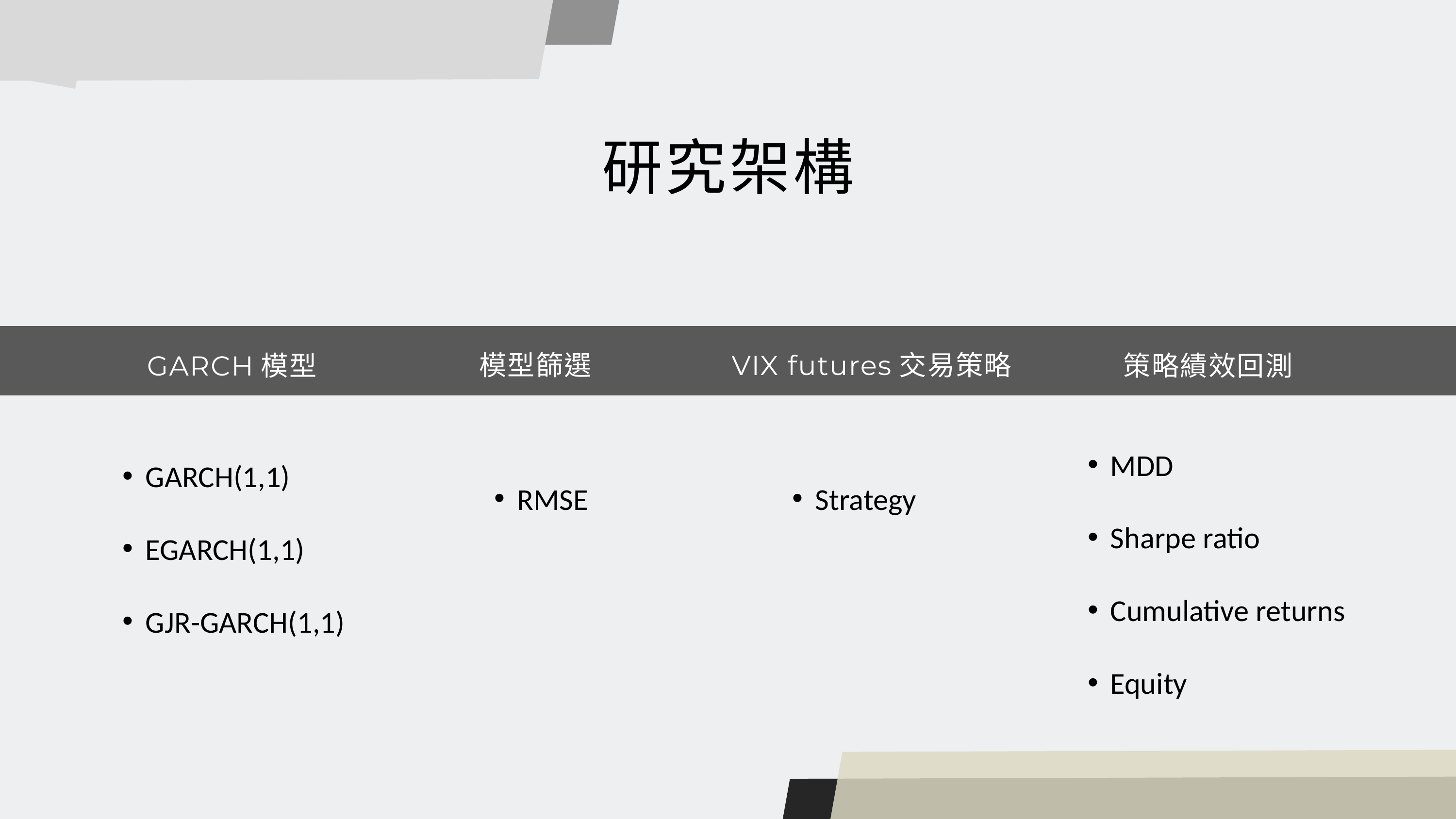

研究架構
模型篩選
VIX futures交易策略
GARCH模型
策略績效回測
MDD
Sharpe ratio
Cumulative returns
Equity
GARCH(1,1)
EGARCH(1,1)
GJR-GARCH(1,1)

RMSE
Strategy